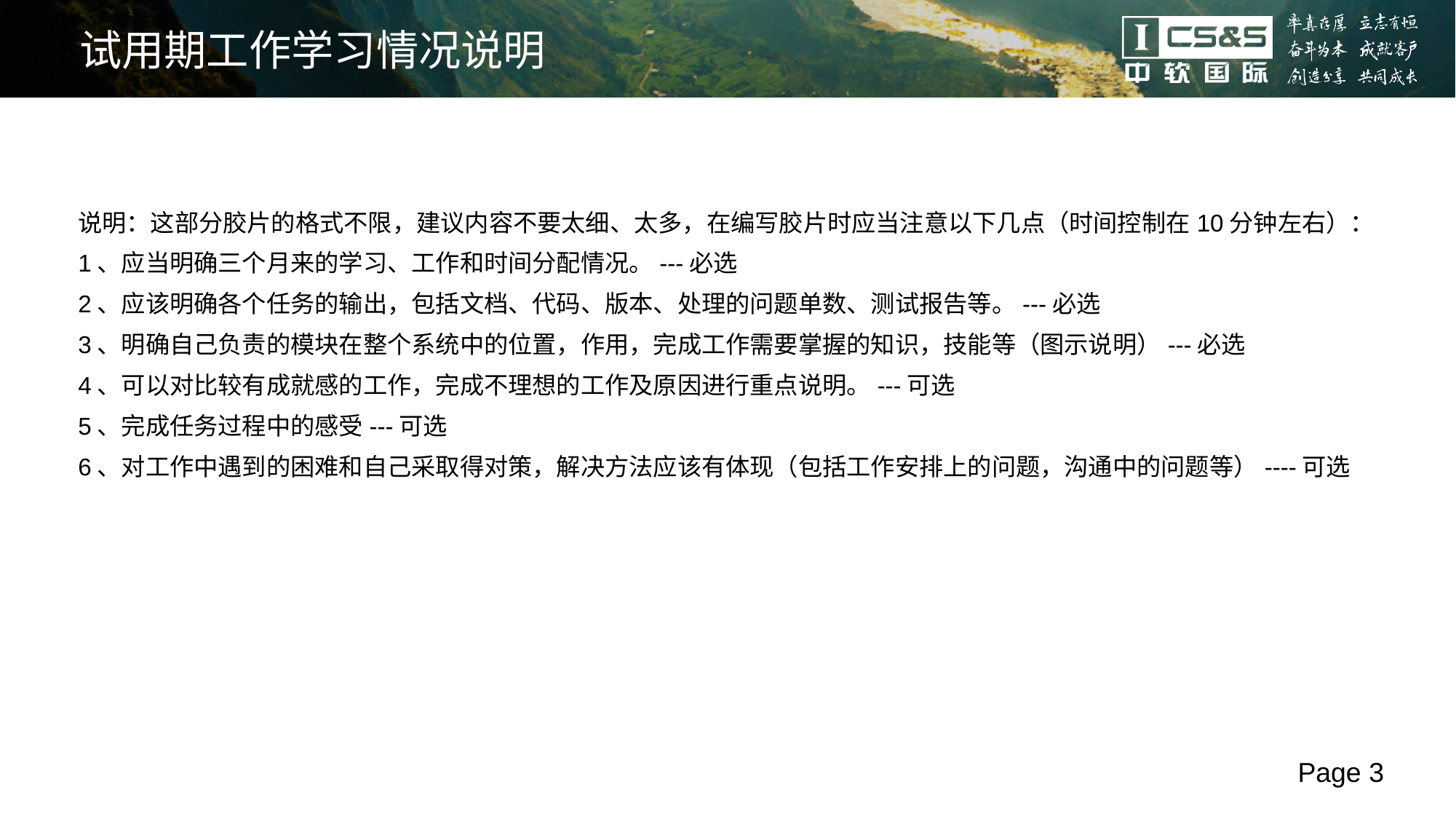

试用期工作学习情况说明
说明：这部分胶片的格式不限，建议内容不要太细、太多，在编写胶片时应当注意以下几点（时间控制在10分钟左右）：
1、应当明确三个月来的学习、工作和时间分配情况。---必选
2、应该明确各个任务的输出，包括文档、代码、版本、处理的问题单数、测试报告等。---必选
3、明确自己负责的模块在整个系统中的位置，作用，完成工作需要掌握的知识，技能等（图示说明）---必选
4、可以对比较有成就感的工作，完成不理想的工作及原因进行重点说明。---可选
5、完成任务过程中的感受---可选
6、对工作中遇到的困难和自己采取得对策，解决方法应该有体现（包括工作安排上的问题，沟通中的问题等）----可选

Page 3